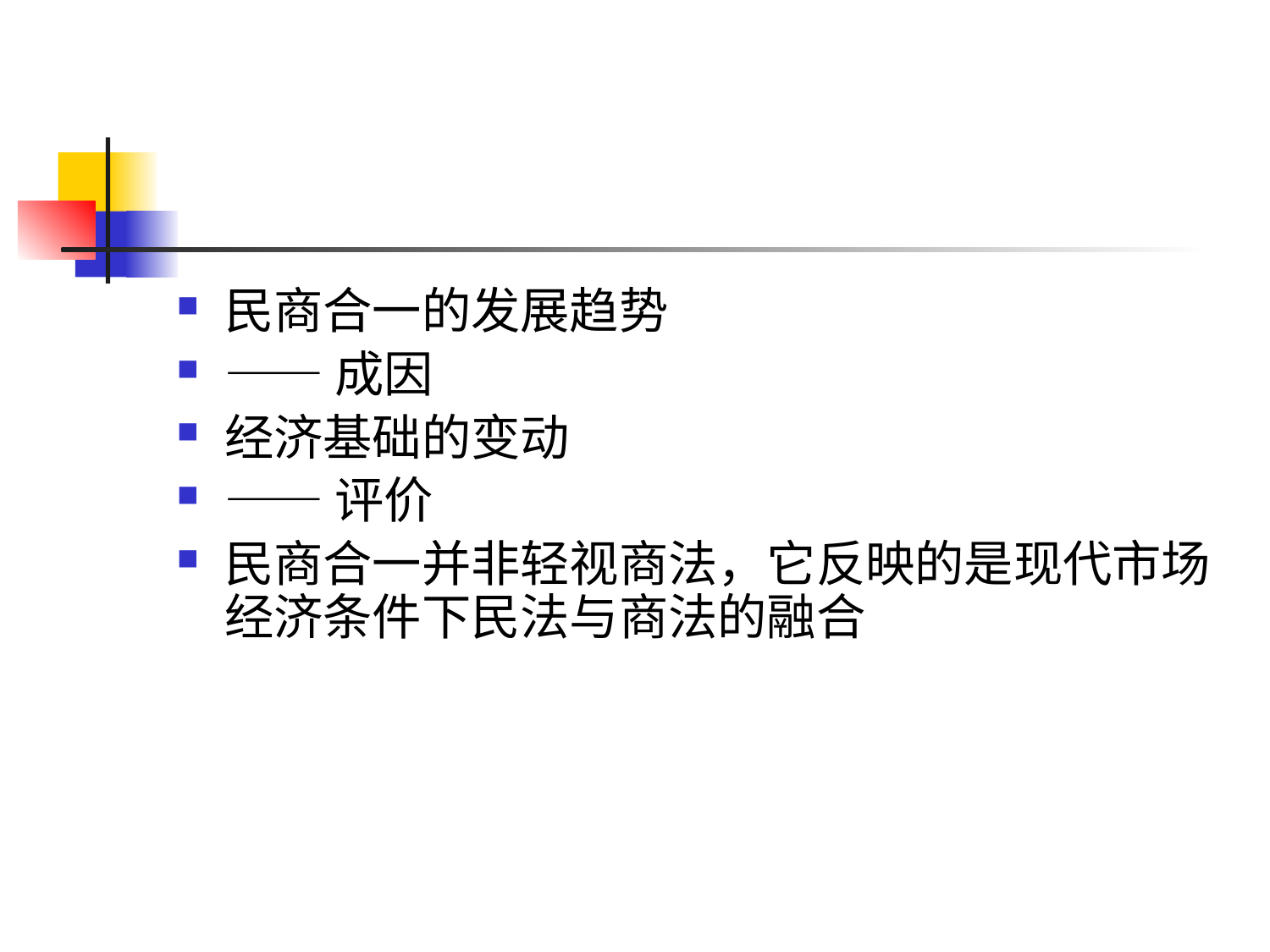

#
民商合一的发展趋势
——成因
经济基础的变动
——评价
民商合一并非轻视商法，它反映的是现代市场经济条件下民法与商法的融合